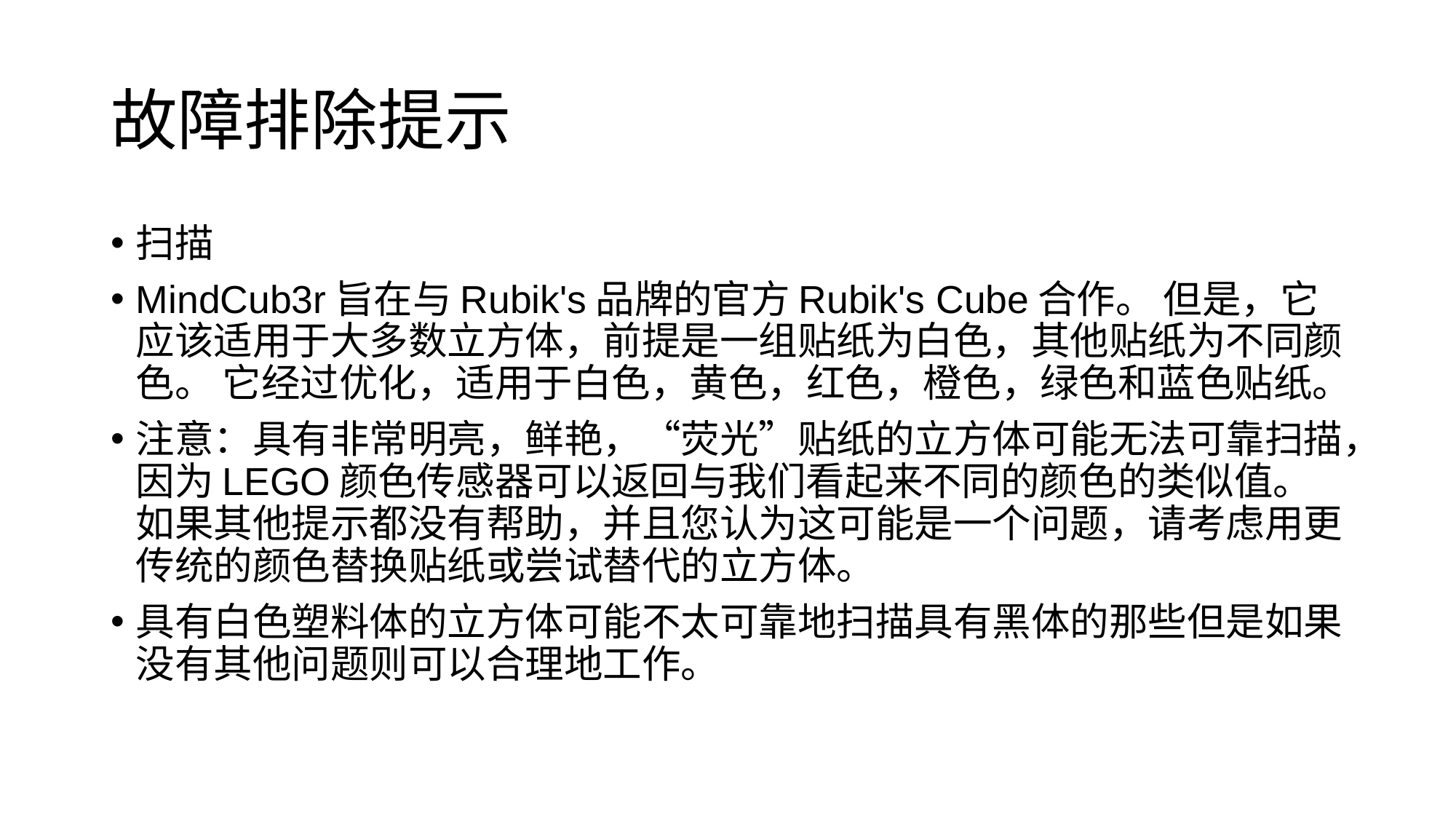

# 故障排除提示
扫描
MindCub3r旨在与Rubik's品牌的官方Rubik's Cube合作。 但是，它应该适用于大多数立方体，前提是一组贴纸为白色，其他贴纸为不同颜色。 它经过优化，适用于白色，黄色，红色，橙色，绿色和蓝色贴纸。
注意：具有非常明亮，鲜艳，“荧光”贴纸的立方体可能无法可靠扫描，因为LEGO颜色传感器可以返回与我们看起来不同的颜色的类似值。 如果其他提示都没有帮助，并且您认为这可能是一个问题，请考虑用更传统的颜色替换贴纸或尝试替代的立方体。
具有白色塑料体的立方体可能不太可靠地扫描具有黑体的那些但是如果没有其他问题则可以合理地工作。